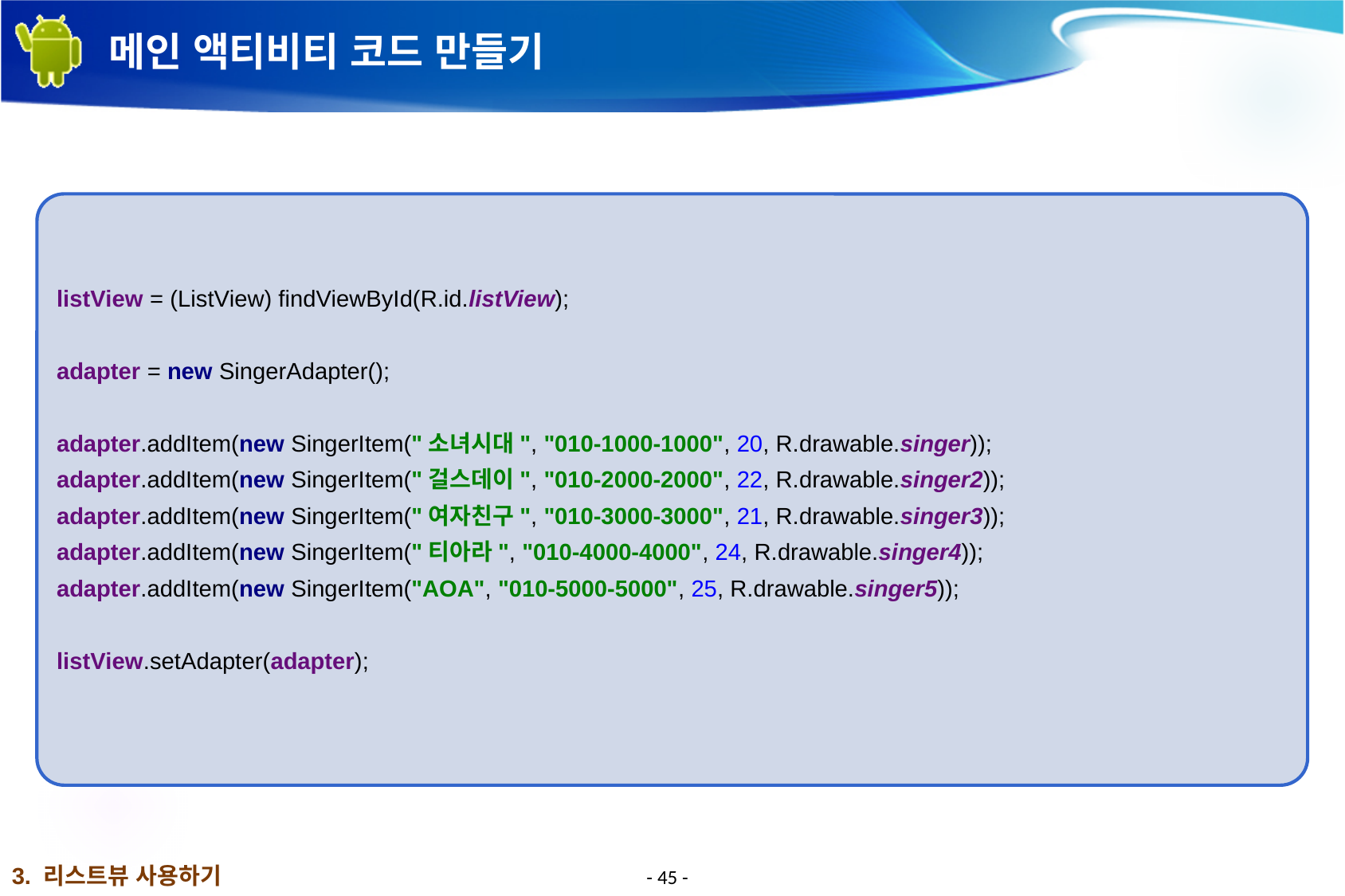

# 메인 액티비티 코드 만들기
listView = (ListView) findViewById(R.id.listView);
adapter = new SingerAdapter();
adapter.addItem(new SingerItem("소녀시대", "010-1000-1000", 20, R.drawable.singer));
adapter.addItem(new SingerItem("걸스데이", "010-2000-2000", 22, R.drawable.singer2));
adapter.addItem(new SingerItem("여자친구", "010-3000-3000", 21, R.drawable.singer3));
adapter.addItem(new SingerItem("티아라", "010-4000-4000", 24, R.drawable.singer4));
adapter.addItem(new SingerItem("AOA", "010-5000-5000", 25, R.drawable.singer5));
listView.setAdapter(adapter);

3. 리스트뷰 사용하기